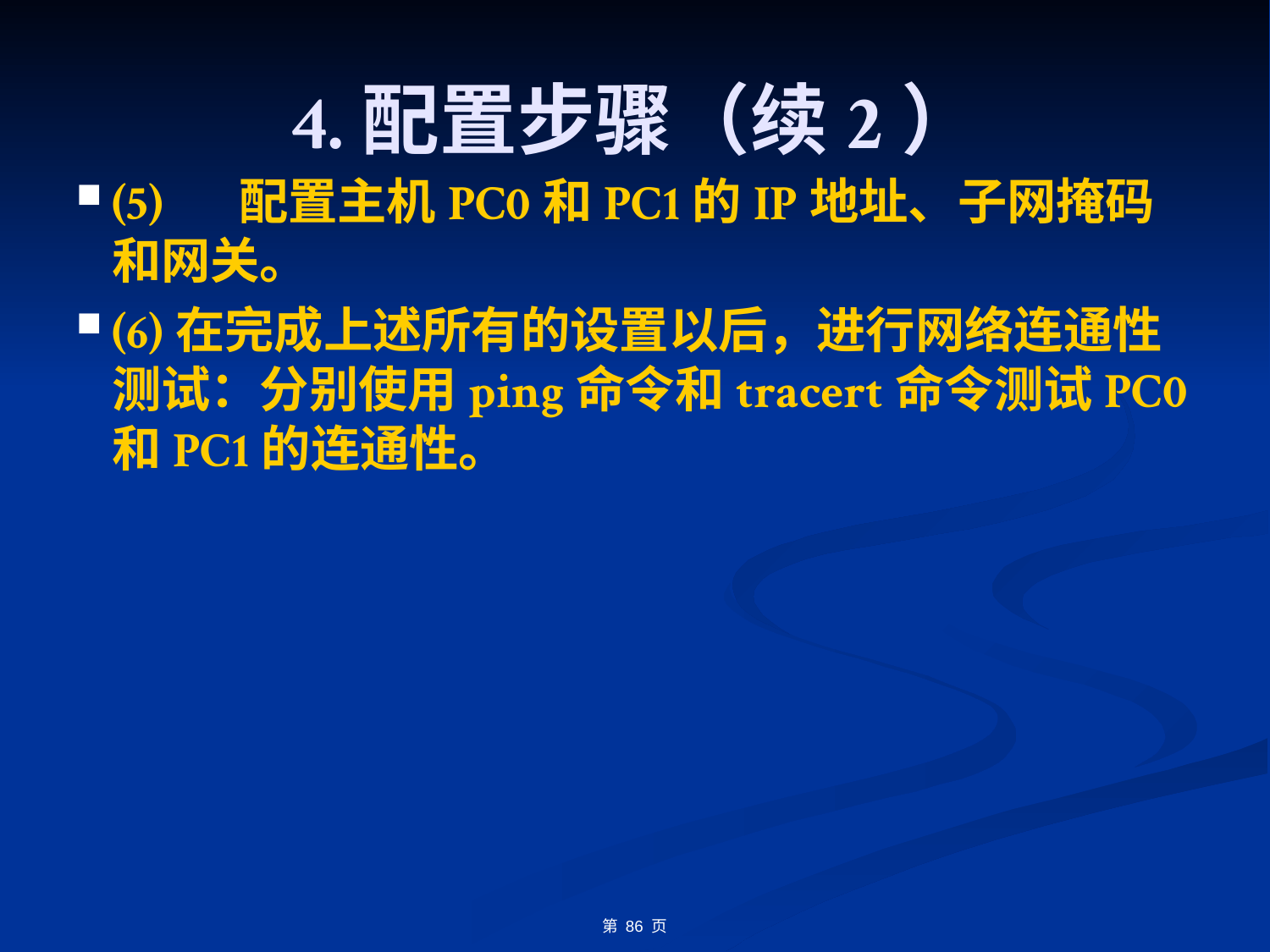

# 4.配置步骤（续2）
(5)	配置主机PC0和PC1的IP地址、子网掩码和网关。
(6)在完成上述所有的设置以后，进行网络连通性测试：分别使用ping命令和tracert命令测试PC0和PC1的连通性。

第 86 页